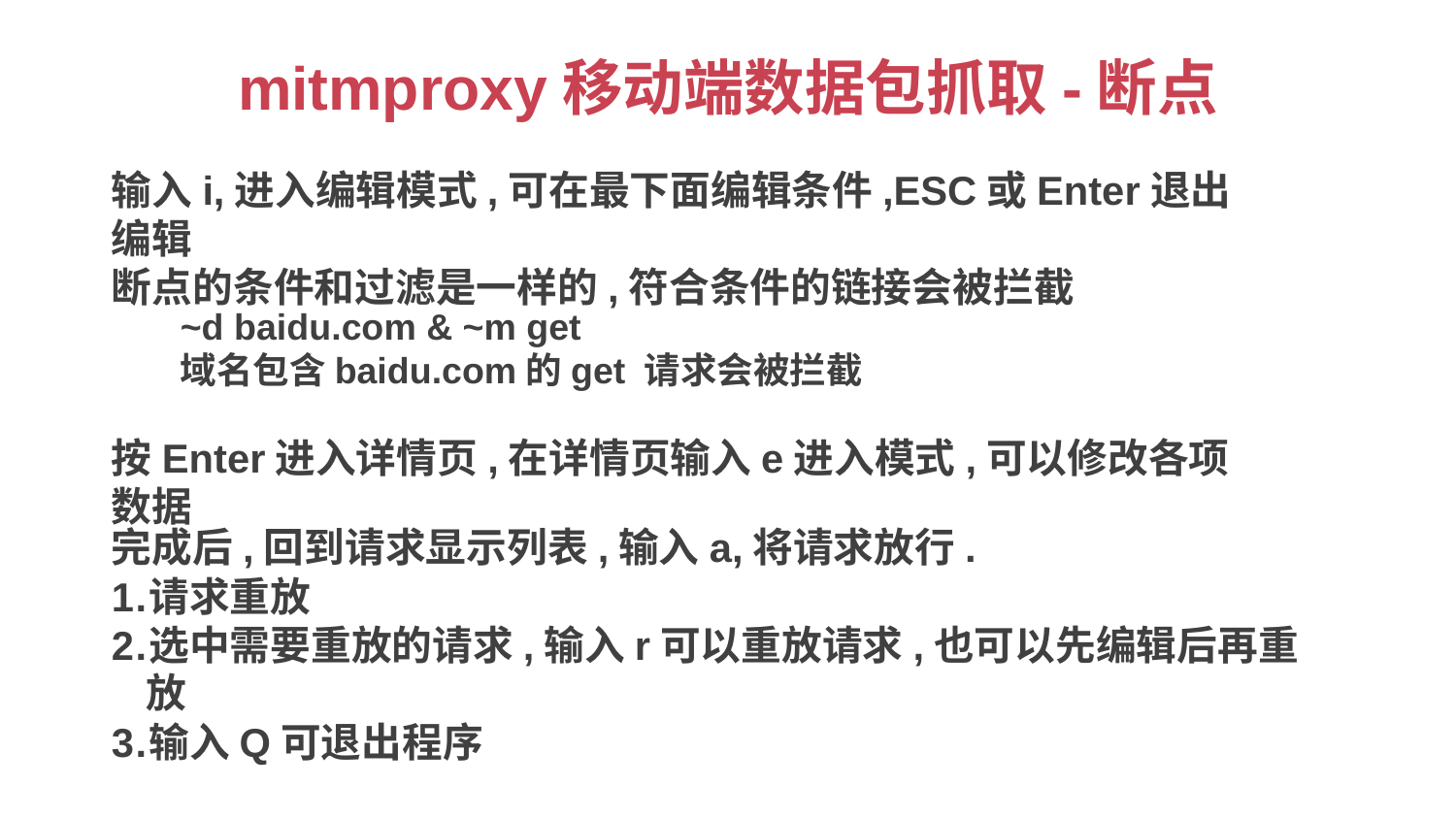

mitmproxy移动端数据包抓取-断点
输入i,进入编辑模式,可在最下面编辑条件,ESC或Enter退出编辑
断点的条件和过滤是一样的,符合条件的链接会被拦截
~d baidu.com & ~m get
域名包含baidu.com的get 请求会被拦截
按Enter进入详情页,在详情页输入e进入模式,可以修改各项数据
完成后,回到请求显示列表,输入a,将请求放行.
请求重放
选中需要重放的请求,输入r可以重放请求,也可以先编辑后再重放
输入Q可退出程序